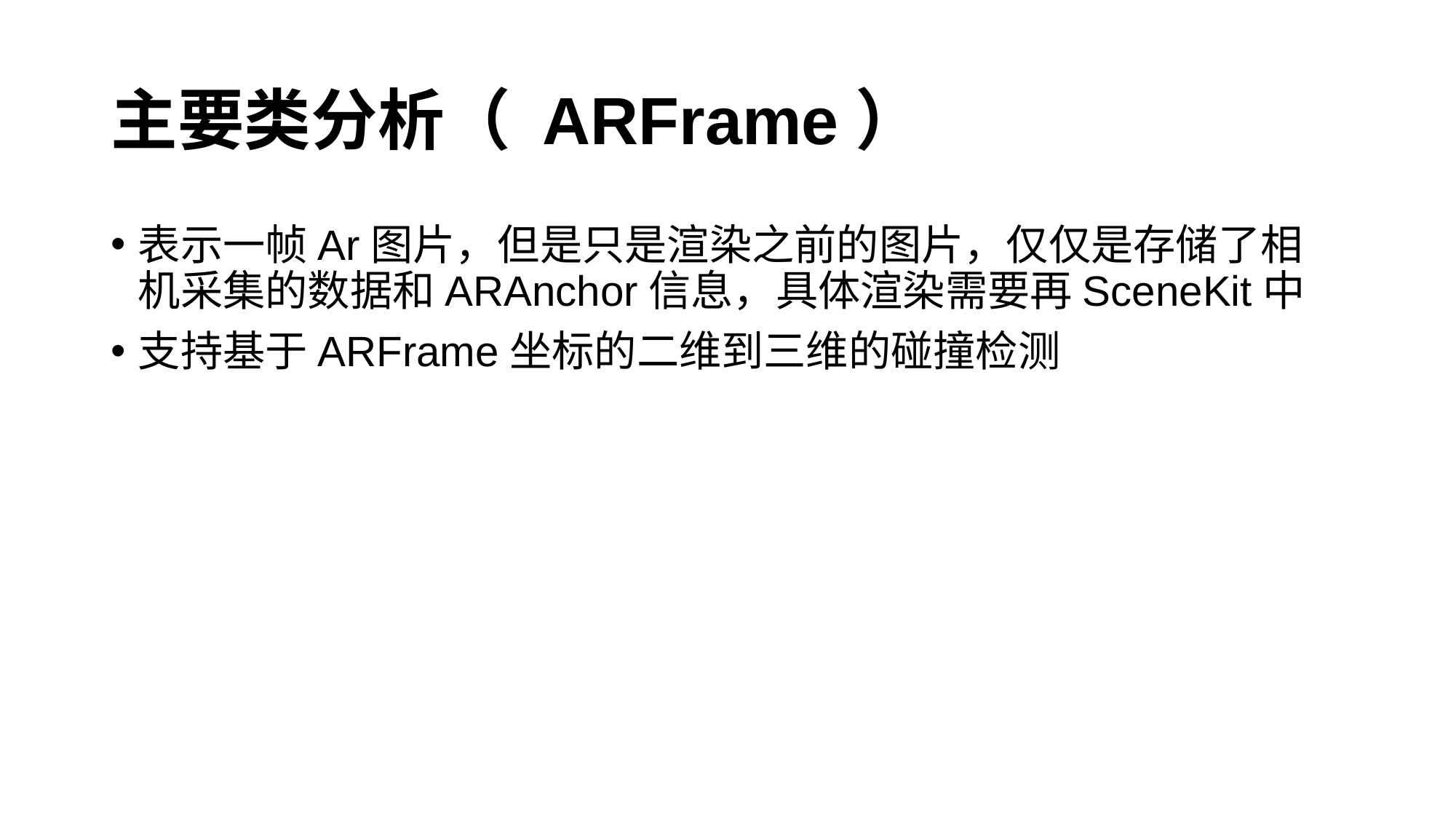

# 主要类分析（ ARFrame）
表示一帧Ar图片，但是只是渲染之前的图片，仅仅是存储了相机采集的数据和ARAnchor信息，具体渲染需要再SceneKit中
支持基于ARFrame坐标的二维到三维的碰撞检测